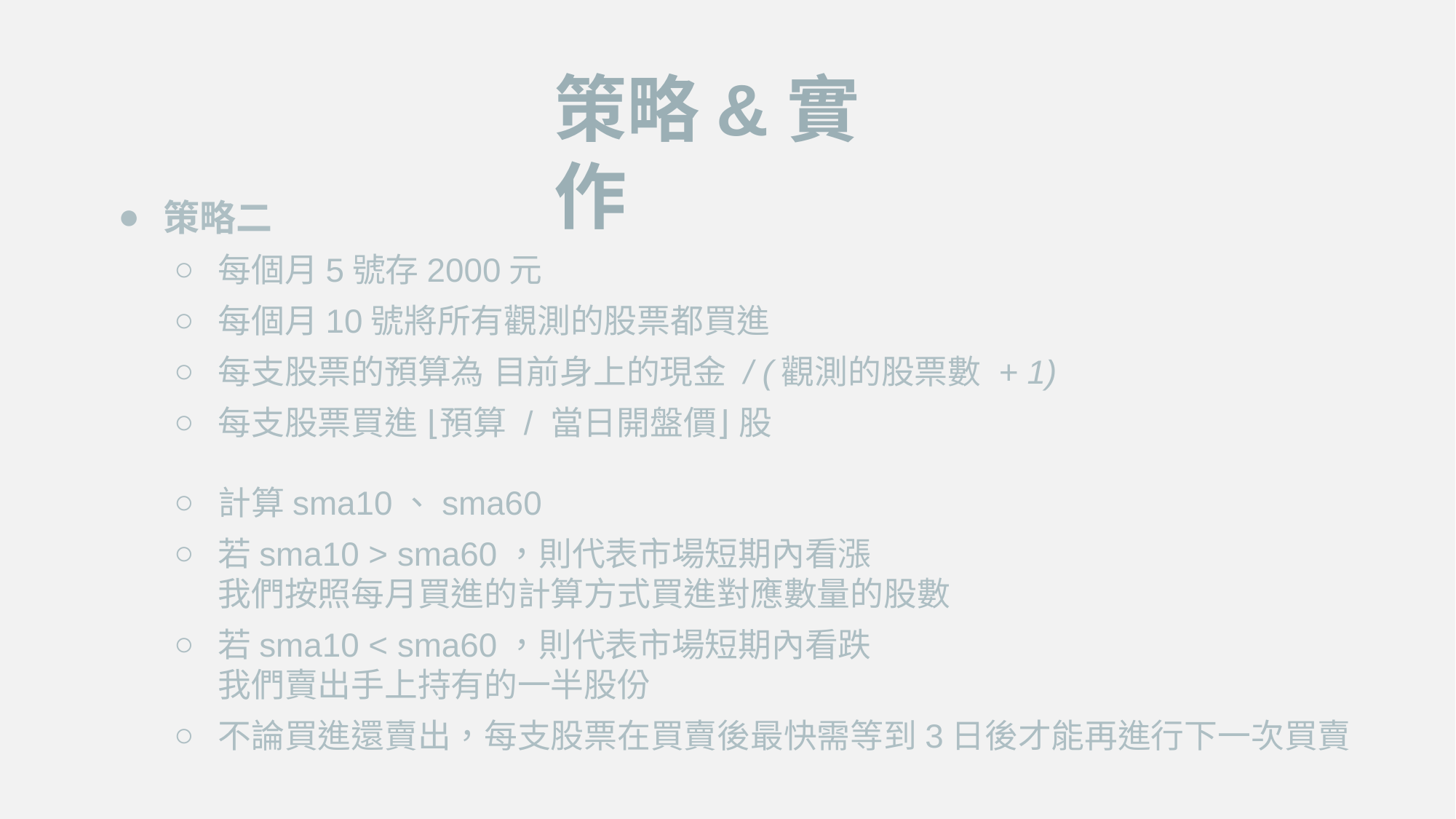

策略&實作
策略二

每個月5號存2000元

每個月10號將所有觀測的股票都買進

每支股票的預算為 目前身上的現金 / (觀測的股票數 + 1)
每支股票買進 ⌊預算 / 當日開盤價⌋ 股
計算sma10、sma60
若sma10 > sma60，則代表市場短期內看漲
我們按照每月買進的計算方式買進對應數量的股數
若sma10 < sma60，則代表市場短期內看跌
我們賣出手上持有的一半股份

不論買進還賣出，每支股票在買賣後最快需等到3日後才能再進行下一次買賣